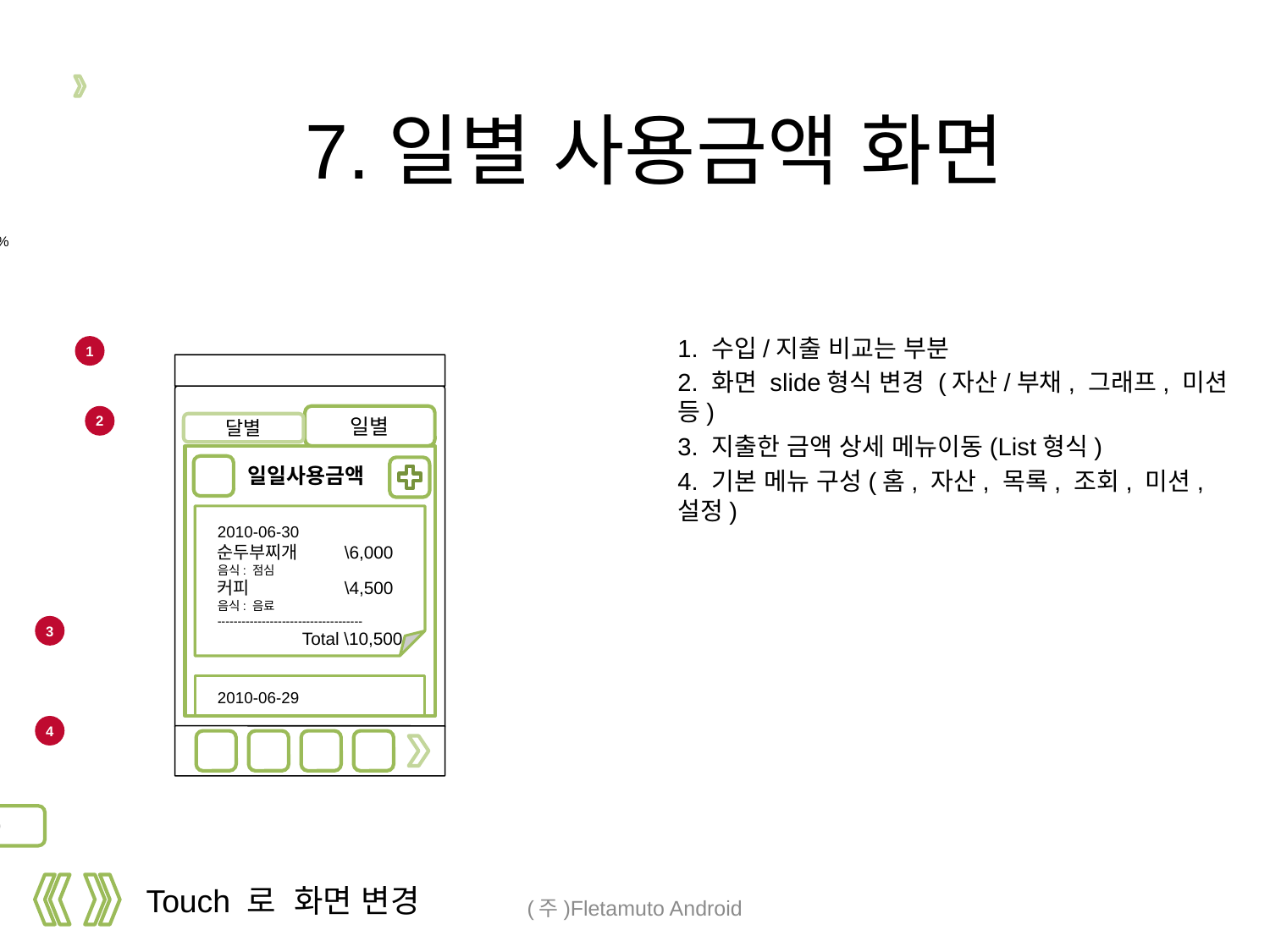

# 7.일별 사용금액 화면

통신비 10%
문화생활 10%
음식 50%
쇼핑 20%
1
1. 수입/지출 비교는 부분
2. 화면 slide형식 변경 (자산/부채, 그래프, 미션 등)
3. 지출한 금액 상세 메뉴이동(List형식)
4. 기본 메뉴 구성(홈, 자산, 목록, 조회, 미션, 설정)
1

1

2
일별
달별
통신비 10%

일일사용금액

2010-06-30
순두부찌개	\6,000
음식: 점심
커피  	\4,500
음식: 음료
------------------------------------
Total \10,500
3

2010-06-29
4

음식           \350,000

Touch 로  화면 변경
(주)Fletamuto Android